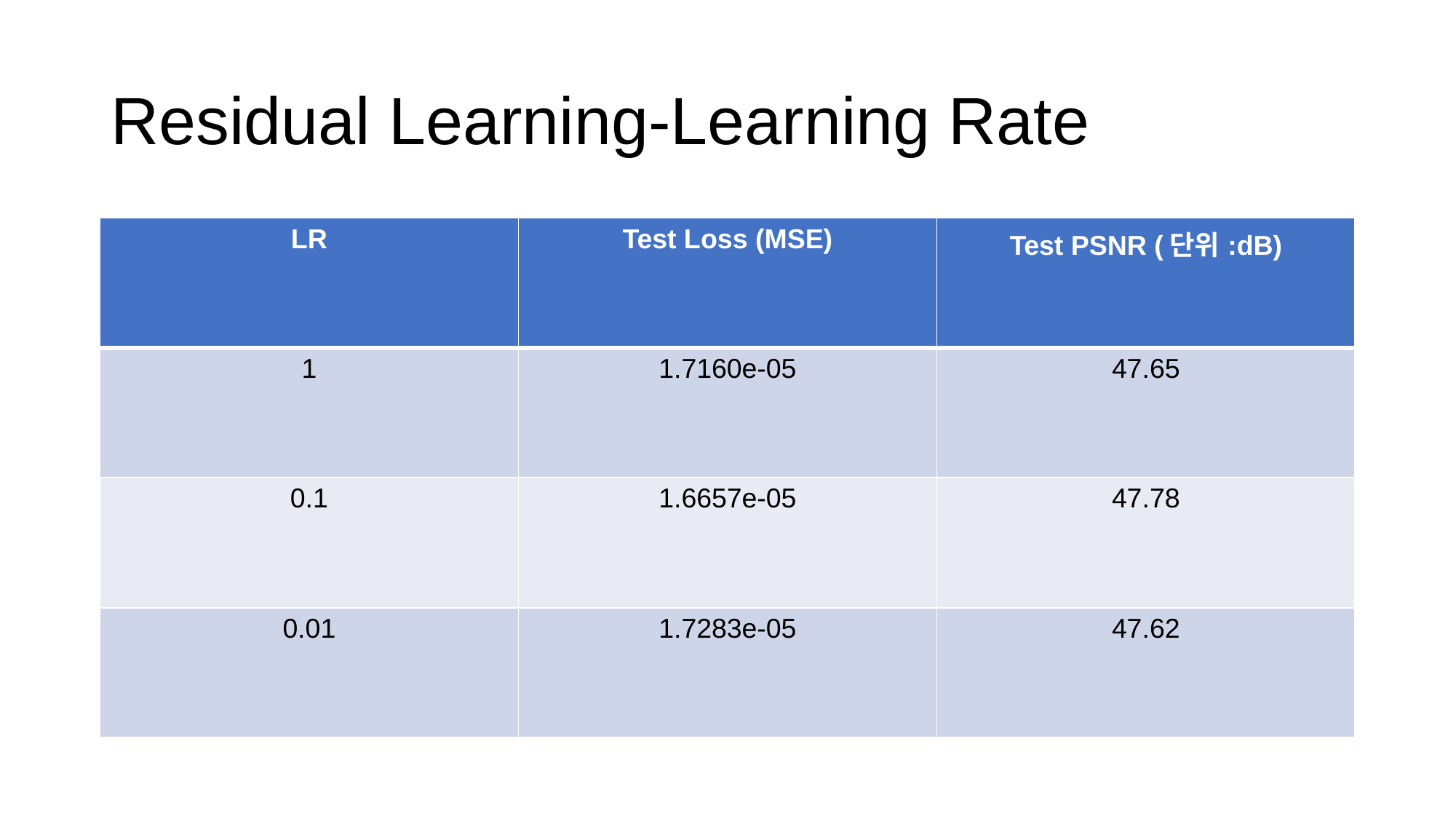

# Residual Learning-Learning Rate
| LR | Test Loss (MSE) | Test PSNR (단위:dB) |
| --- | --- | --- |
| 1 | 1.7160e-05 | 47.65 |
| 0.1 | 1.6657e-05 | 47.78 |
| 0.01 | 1.7283e-05 | 47.62 |